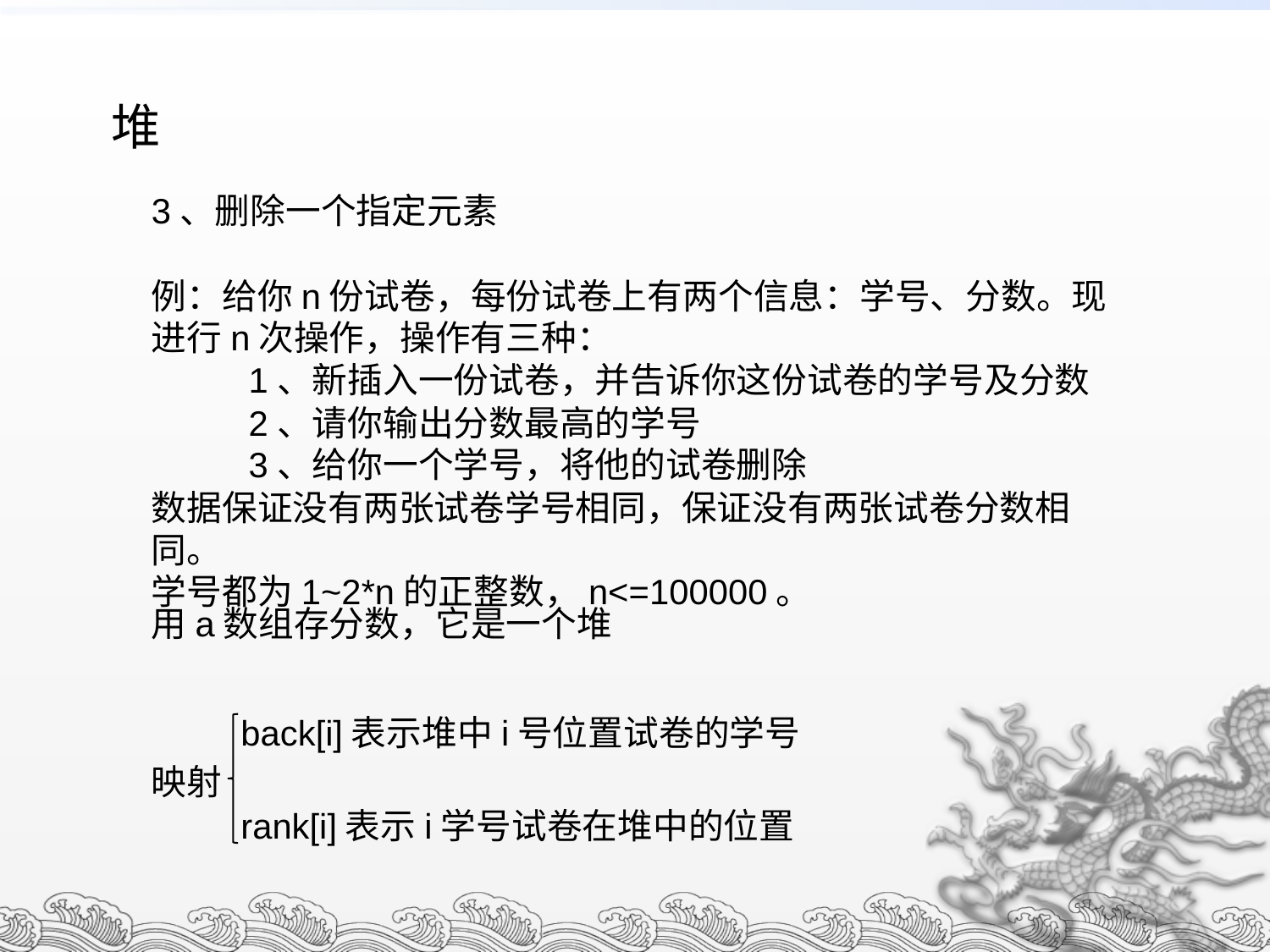

堆
3、删除一个指定元素
例：给你n份试卷，每份试卷上有两个信息：学号、分数。现进行n次操作，操作有三种：
          1、新插入一份试卷，并告诉你这份试卷的学号及分数
          2、请你输出分数最高的学号
          3、给你一个学号，将他的试卷删除
数据保证没有两张试卷学号相同，保证没有两张试卷分数相同。
学号都为1~2*n的正整数，n<=100000。
用a数组存分数，它是一个堆
back[i]表示堆中i号位置试卷的学号

映射
rank[i]表示i学号试卷在堆中的位置